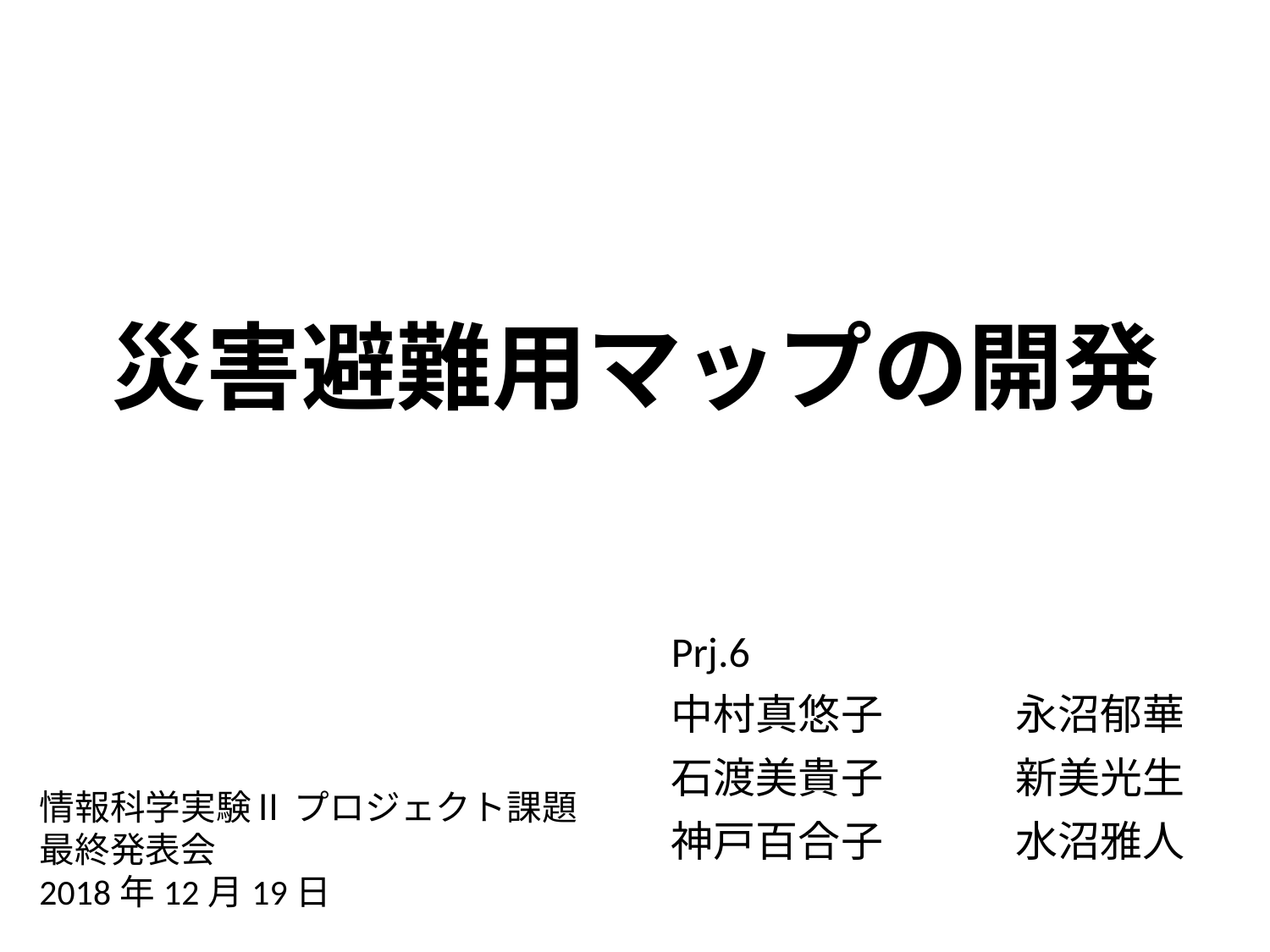

# 災害避難用マップの開発
Prj.6
中村真悠子
石渡美貴子
神戸百合子

永沼郁華
新美光生
水沼雅人

情報科学実験Ⅱ プロジェクト課題
最終発表会
2018年12月19日